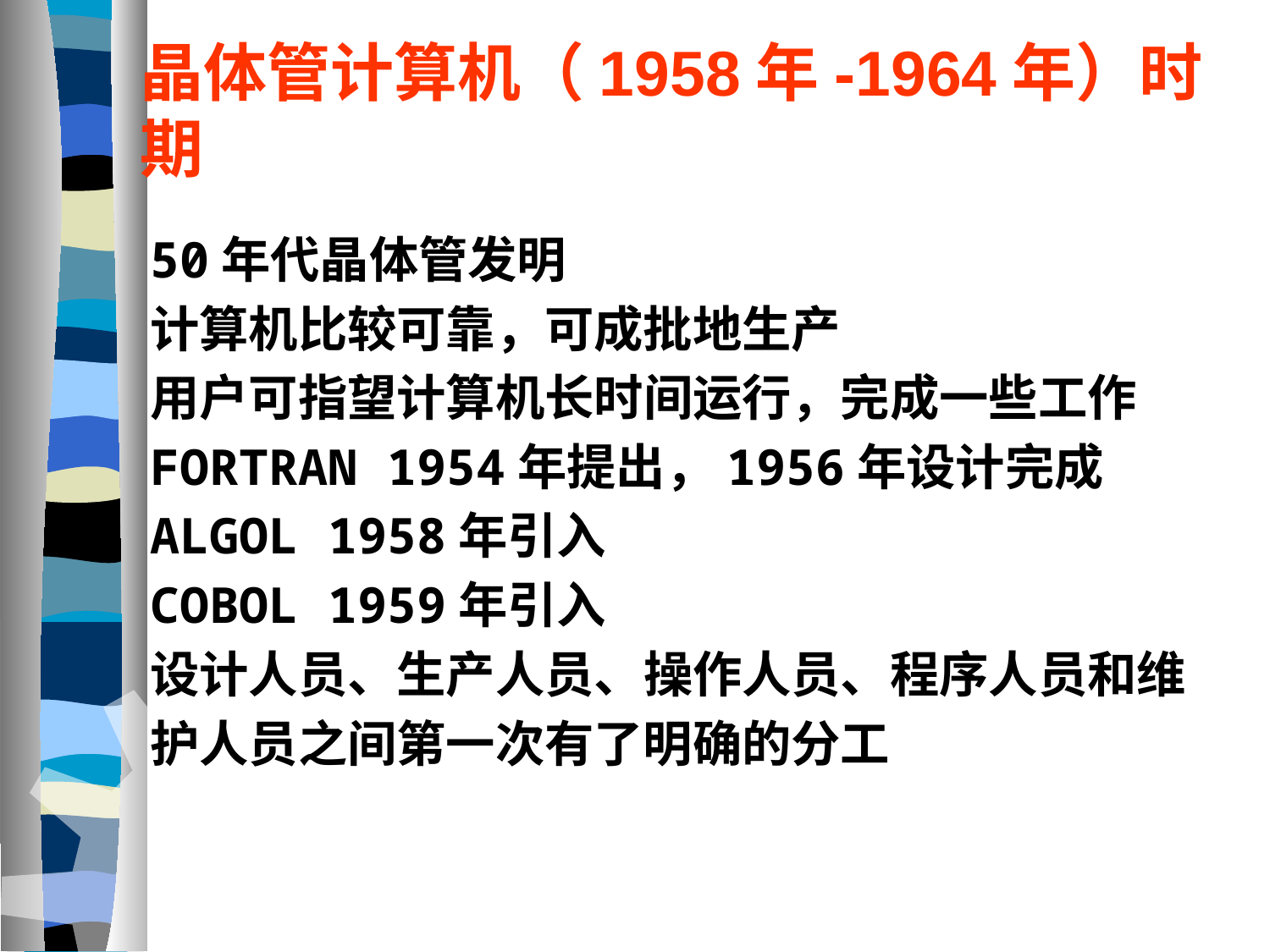

晶体管计算机（1958年-1964年）时期
50年代晶体管发明
计算机比较可靠，可成批地生产
用户可指望计算机长时间运行，完成一些工作
FORTRAN 1954年提出，1956年设计完成
ALGOL 1958年引入
COBOL 1959年引入
设计人员、生产人员、操作人员、程序人员和维
护人员之间第一次有了明确的分工